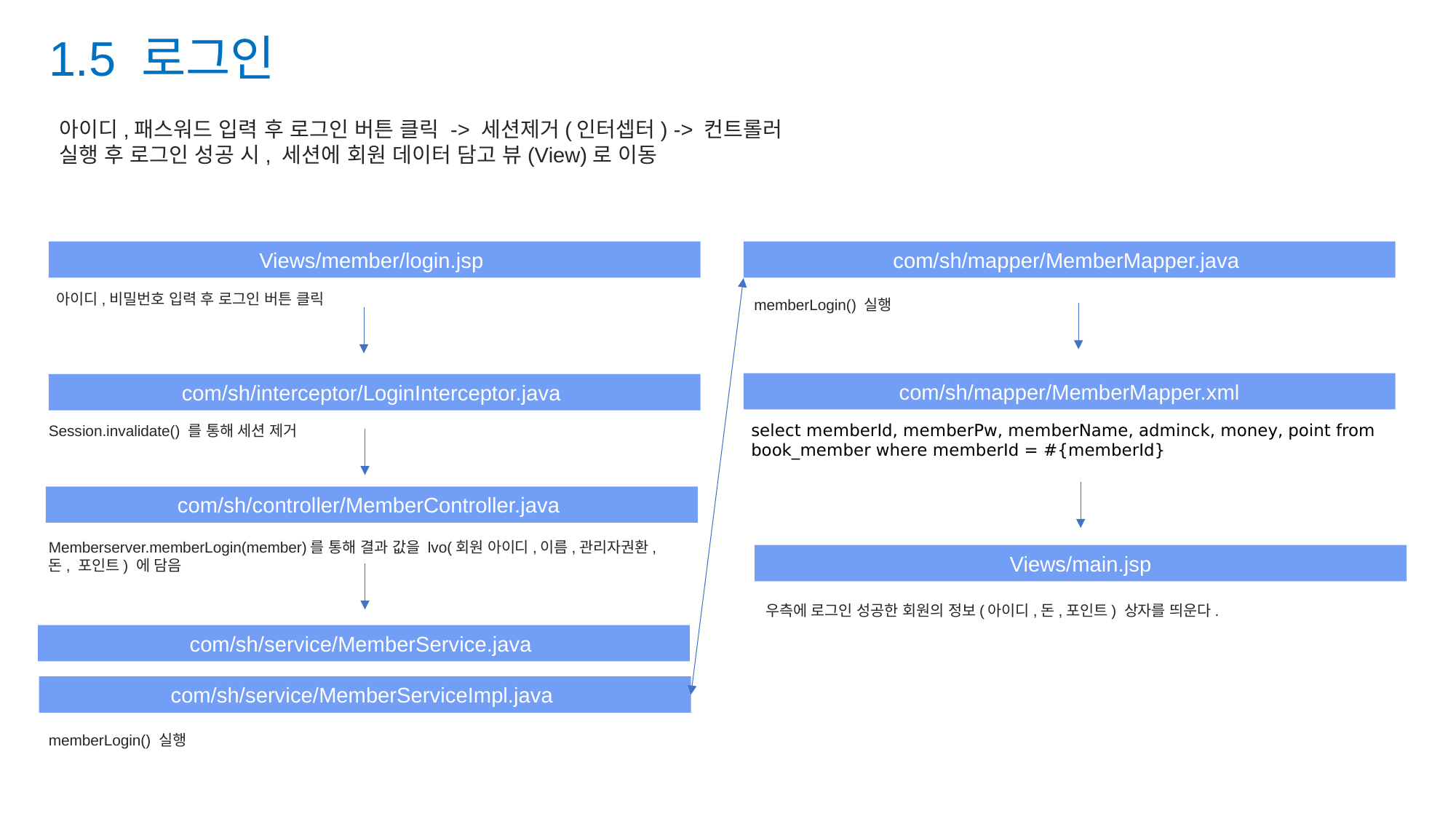

1.5 로그인
아이디,패스워드 입력 후 로그인 버튼 클릭 -> 세션제거(인터셉터) -> 컨트롤러 실행 후 로그인 성공 시, 세션에 회원 데이터 담고 뷰(View)로 이동

Views/member/login.jsp
com/sh/mapper/MemberMapper.java
아이디,비밀번호 입력 후 로그인 버튼 클릭
memberLogin() 실행
com/sh/mapper/MemberMapper.xml
com/sh/interceptor/LoginInterceptor.java
select memberId, memberPw, memberName, adminck, money, point from book_member where memberId = #{memberId}
Session.invalidate() 를 통해 세션 제거
com/sh/controller/MemberController.java
Memberserver.memberLogin(member)를 통해 결과 값을 lvo(회원 아이디,이름,관리자권환, 돈, 포인트) 에 담음
Views/main.jsp
우측에 로그인 성공한 회원의 정보(아이디,돈,포인트) 상자를 띄운다.
com/sh/service/MemberService.java
com/sh/service/MemberServiceImpl.java
memberLogin() 실행